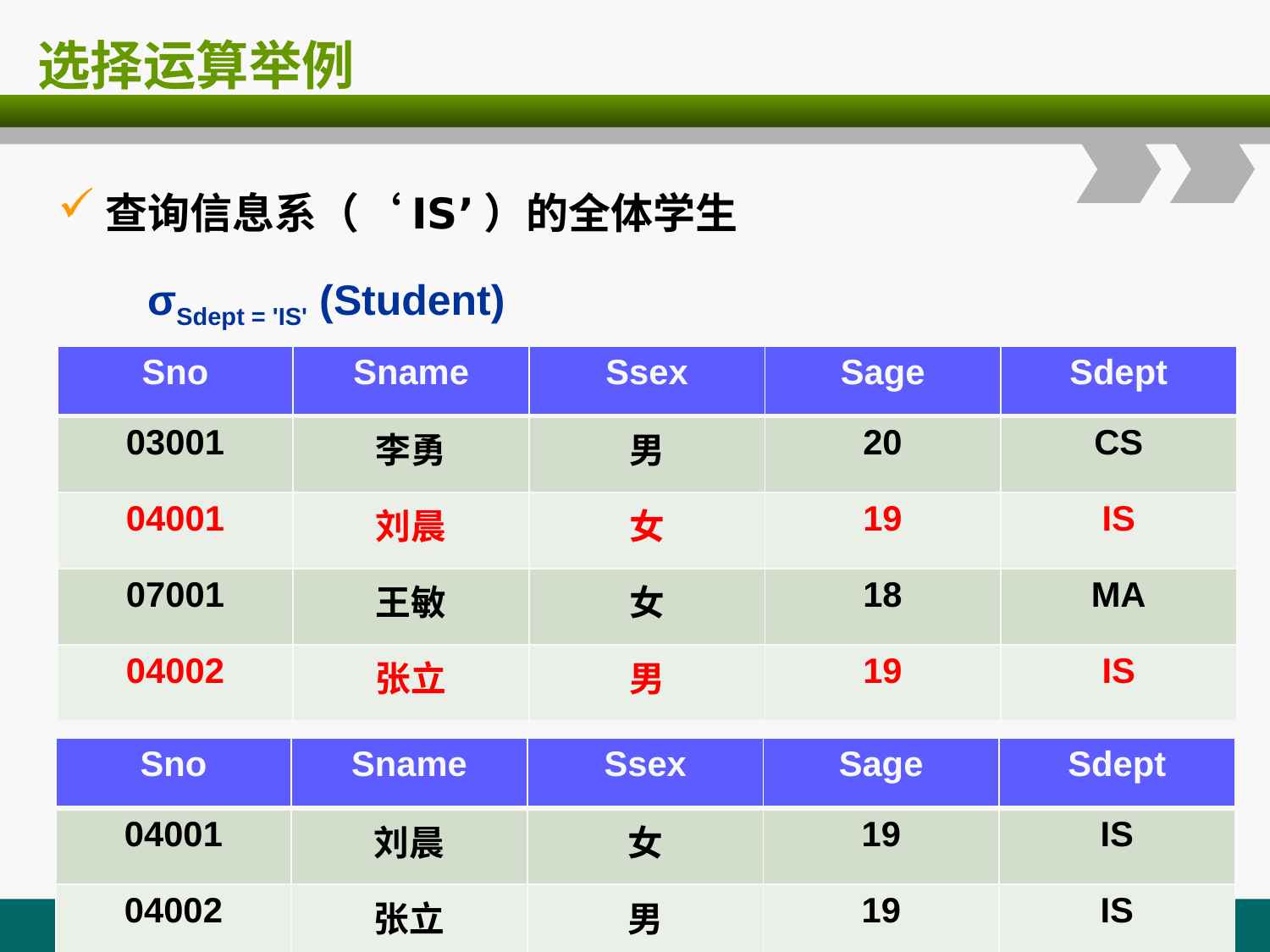

# 选择运算举例
查询信息系（‘IS’）的全体学生

σSdept = 'IS' (Student)
| Sno | Sname | Ssex | Sage | Sdept |
| --- | --- | --- | --- | --- |
| 03001 | 李勇 | 男 | 20 | CS |
| 04001 | 刘晨 | 女 | 19 | IS |
| 07001 | 王敏 | 女 | 18 | MA |
| 04002 | 张立 | 男 | 19 | IS |
| Sno | Sname | Ssex | Sage | Sdept |
| --- | --- | --- | --- | --- |
| 04001 | 刘晨 | 女 | 19 | IS |
| 04002 | 张立 | 男 | 19 | IS |